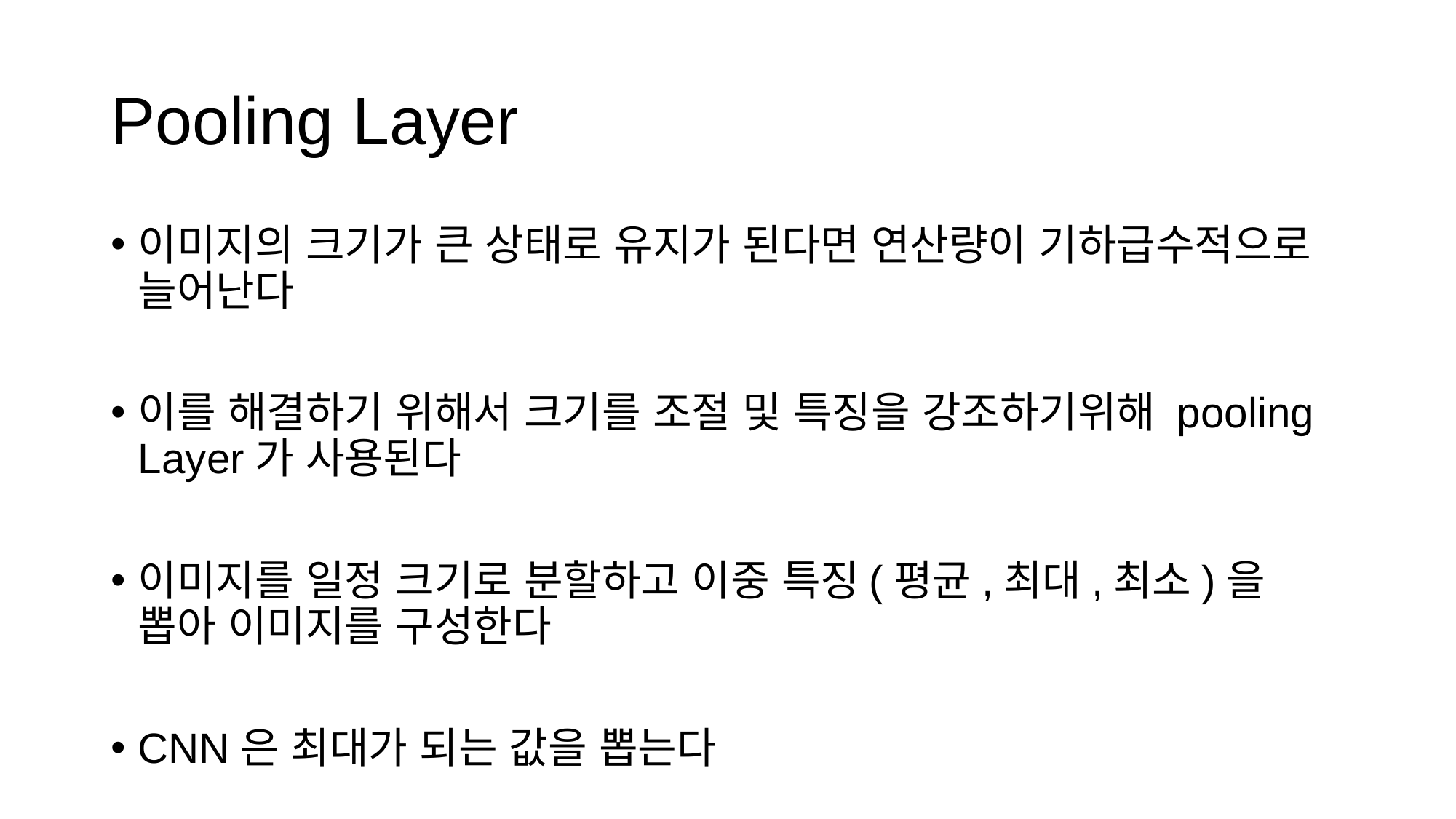

# Pooling Layer
이미지의 크기가 큰 상태로 유지가 된다면 연산량이 기하급수적으로 늘어난다

이를 해결하기 위해서 크기를 조절 및 특징을 강조하기위해 pooling Layer가 사용된다

이미지를 일정 크기로 분할하고 이중 특징(평균,최대,최소)을 뽑아 이미지를 구성한다

CNN은 최대가 되는 값을 뽑는다